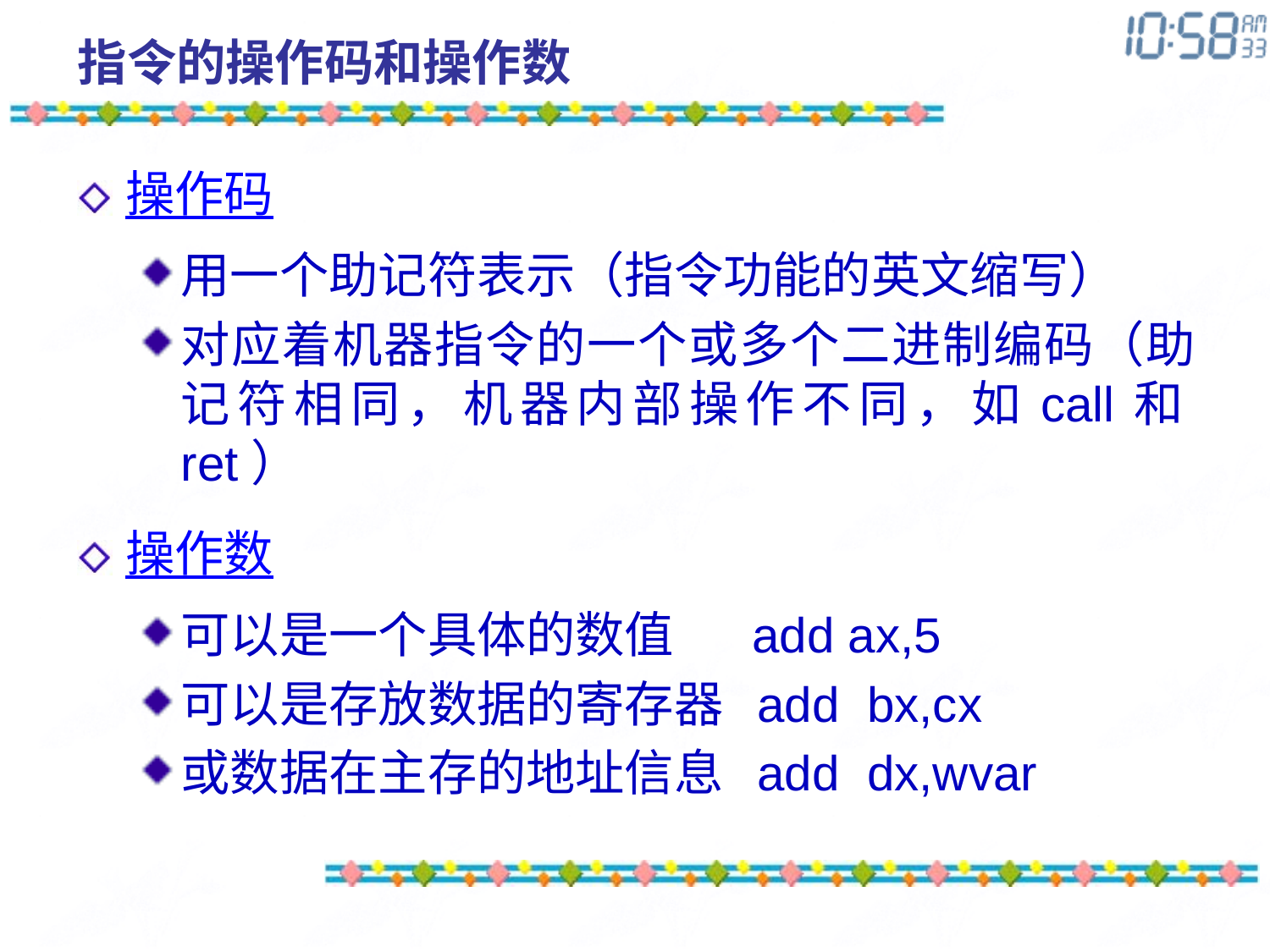

# 指令的操作码和操作数
操作码
用一个助记符表示（指令功能的英文缩写）
对应着机器指令的一个或多个二进制编码（助记符相同，机器内部操作不同，如call和ret）
操作数
可以是一个具体的数值      add ax,5
可以是存放数据的寄存器  add  bx,cx
或数据在主存的地址信息  add  dx,wvar